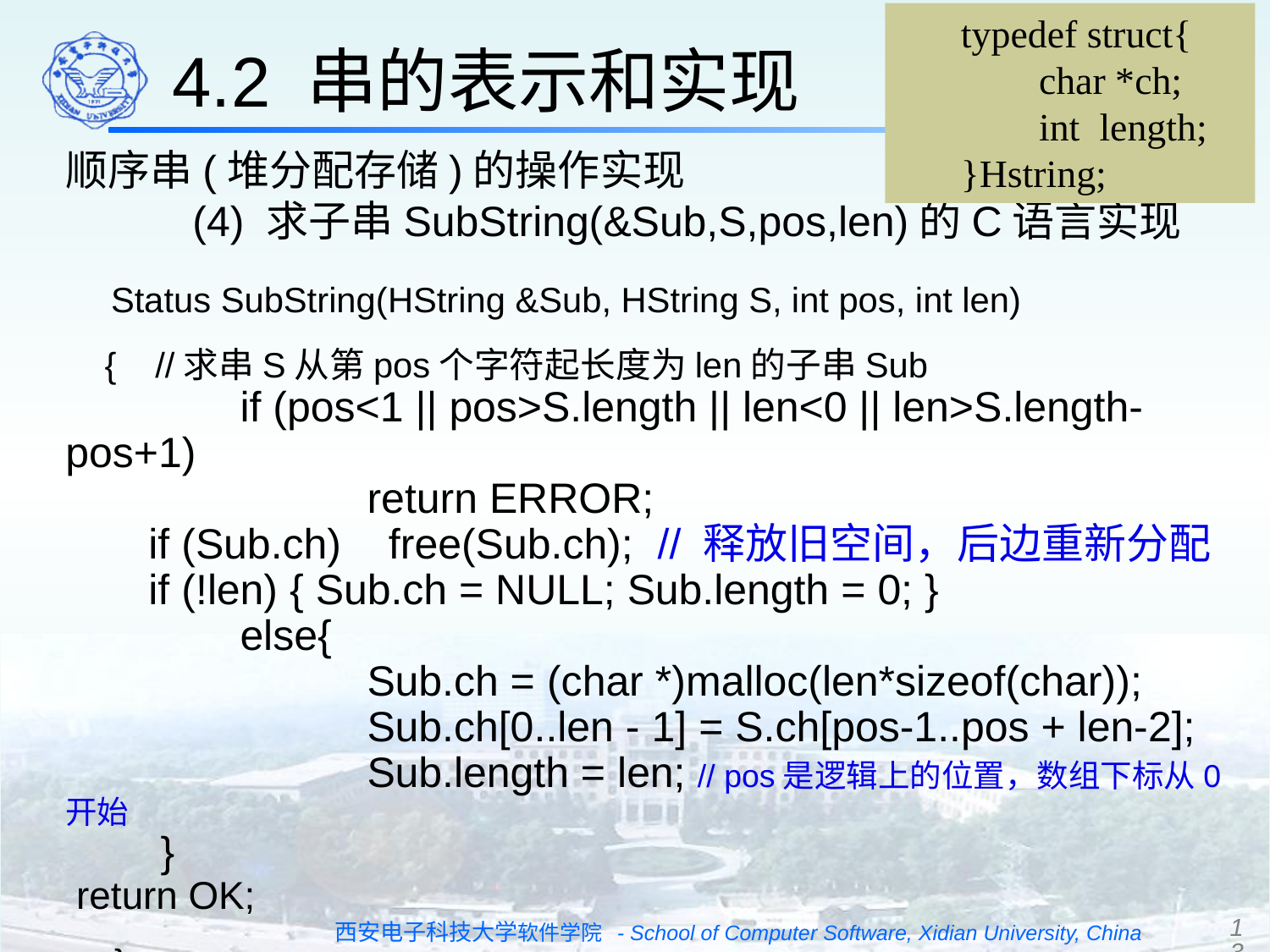

4.2 串的表示和实现
typedef struct{
        char *ch;
        int  length;
}Hstring;
顺序串(堆分配存储)的操作实现
	(4) 求子串SubString(&Sub,S,pos,len)的C语言实现
    Status SubString(HString &Sub, HString S, int pos, int len)
    {    //求串S从第pos个字符起长度为len的子串Sub
	    if (pos<1 || pos>S.length || len<0 || len>S.length-pos+1)
		    return ERROR;
       if (Sub.ch)    free(Sub.ch);  // 释放旧空间，后边重新分配
       if (!len) { Sub.ch = NULL; Sub.length = 0; }
 	    else{
		    Sub.ch = (char *)malloc(len*sizeof(char));
		    Sub.ch[0..len - 1] = S.ch[pos-1..pos + len-2];
		    Sub.length = len; // pos是逻辑上的位置，数组下标从0开始
        }
 return OK;
     }
13